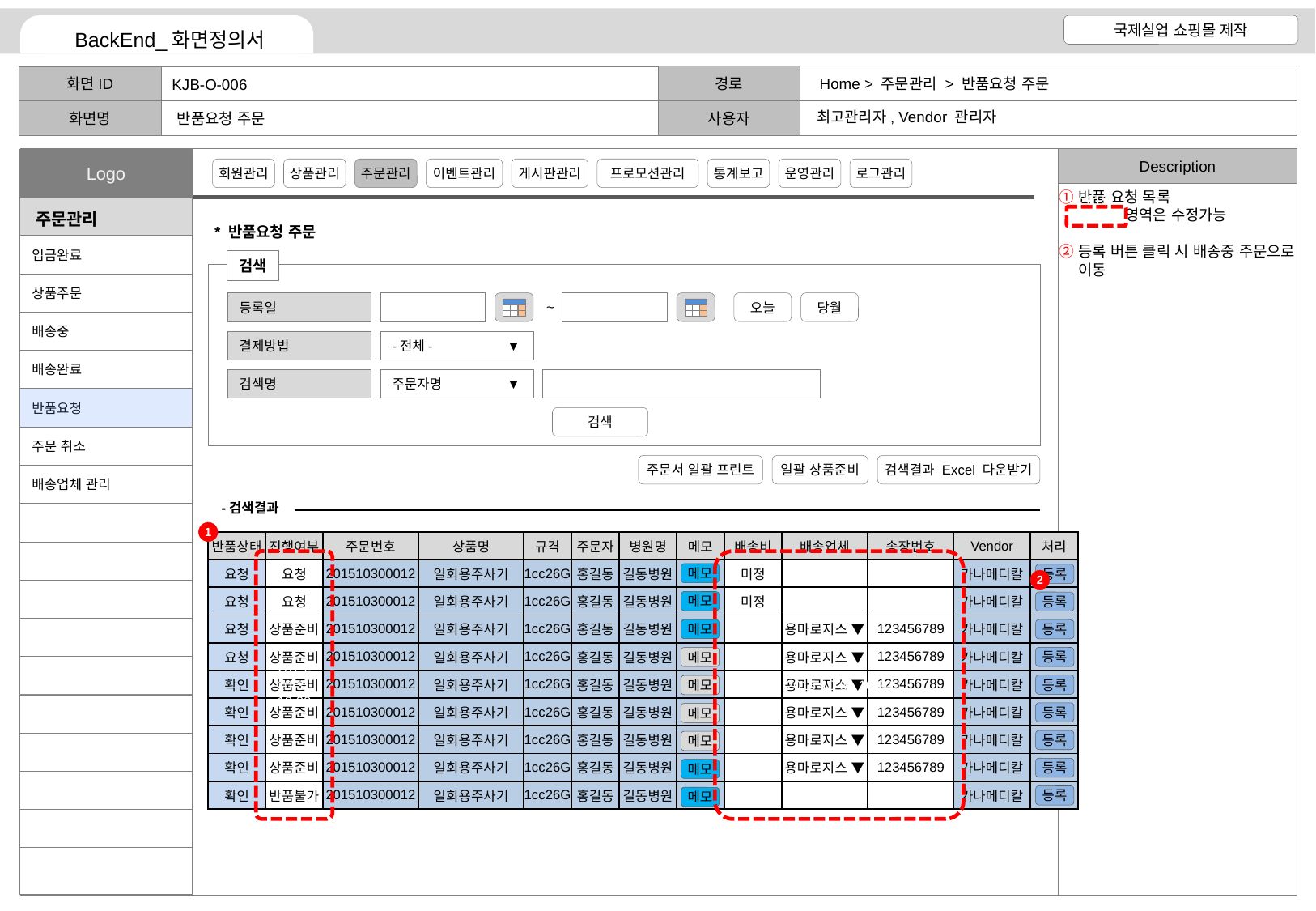

Home > 주문관리 > 반품요청 주문
KJB-O-006
최고관리자, Vendor 관리자
반품요청 주문
반품 요청 목록
           영역은 수정가능

등록 버튼 클릭 시 배송중 주문으로 이동
2015-10-31 10:20
* 반품요청 주문
검색

등록일

~

오늘
당월
결제방법
-전체-
▼
검색명
주문자명
▼

검색
주문서 일괄 프린트
일괄 상품준비
검색결과 Excel 다운받기
-검색결과
1
| 반품상태 | 진행여부 | 주문번호 | 상품명 | 규격 | 주문자 | 병원명 | 메모 | 배송비 | 배송업체 | 송장번호 | Vendor | 처리 |
| --- | --- | --- | --- | --- | --- | --- | --- | --- | --- | --- | --- | --- |
| 요청 | 요청 | 201510300012 | 일회용주사기 | 1cc26G | 홍길동 | 길동병원 |  | 미정 |  |  | 가나메디칼 |  |
| 요청 | 요청 | 201510300012 | 일회용주사기 | 1cc26G | 홍길동 | 길동병원 |  | 미정 |  |  | 가나메디칼 |  |
| 요청 | 상품준비 | 201510300012 | 일회용주사기 | 1cc26G | 홍길동 | 길동병원 |  |  | 용마로지스 ▼ | 123456789 | 가나메디칼 |  |
| 요청 | 상품준비 | 201510300012 | 일회용주사기 | 1cc26G | 홍길동 | 길동병원 |  |  | 용마로지스 ▼ | 123456789 | 가나메디칼 |  |
| 확인 | 상품준비 | 201510300012 | 일회용주사기 | 1cc26G | 홍길동 | 길동병원 |  |  | 용마로지스 ▼ | 123456789 | 가나메디칼 |  |
| 확인 | 상품준비 | 201510300012 | 일회용주사기 | 1cc26G | 홍길동 | 길동병원 |  |  | 용마로지스 ▼ | 123456789 | 가나메디칼 |  |
| 확인 | 상품준비 | 201510300012 | 일회용주사기 | 1cc26G | 홍길동 | 길동병원 |  |  | 용마로지스 ▼ | 123456789 | 가나메디칼 |  |
| 확인 | 상품준비 | 201510300012 | 일회용주사기 | 1cc26G | 홍길동 | 길동병원 |  |  | 용마로지스 ▼ | 123456789 | 가나메디칼 |  |
| 확인 | 반품불가 | 201510300012 | 일회용주사기 | 1cc26G | 홍길동 | 길동병원 |  |  |  |  | 가나메디칼 |  |
2015-10-31 10:20
2015-10-31 10:20
메모
등록
2
메모
등록
메모
등록
등록
메모
등록
메모
등록
메모
등록
메모
등록
메모
등록
메모